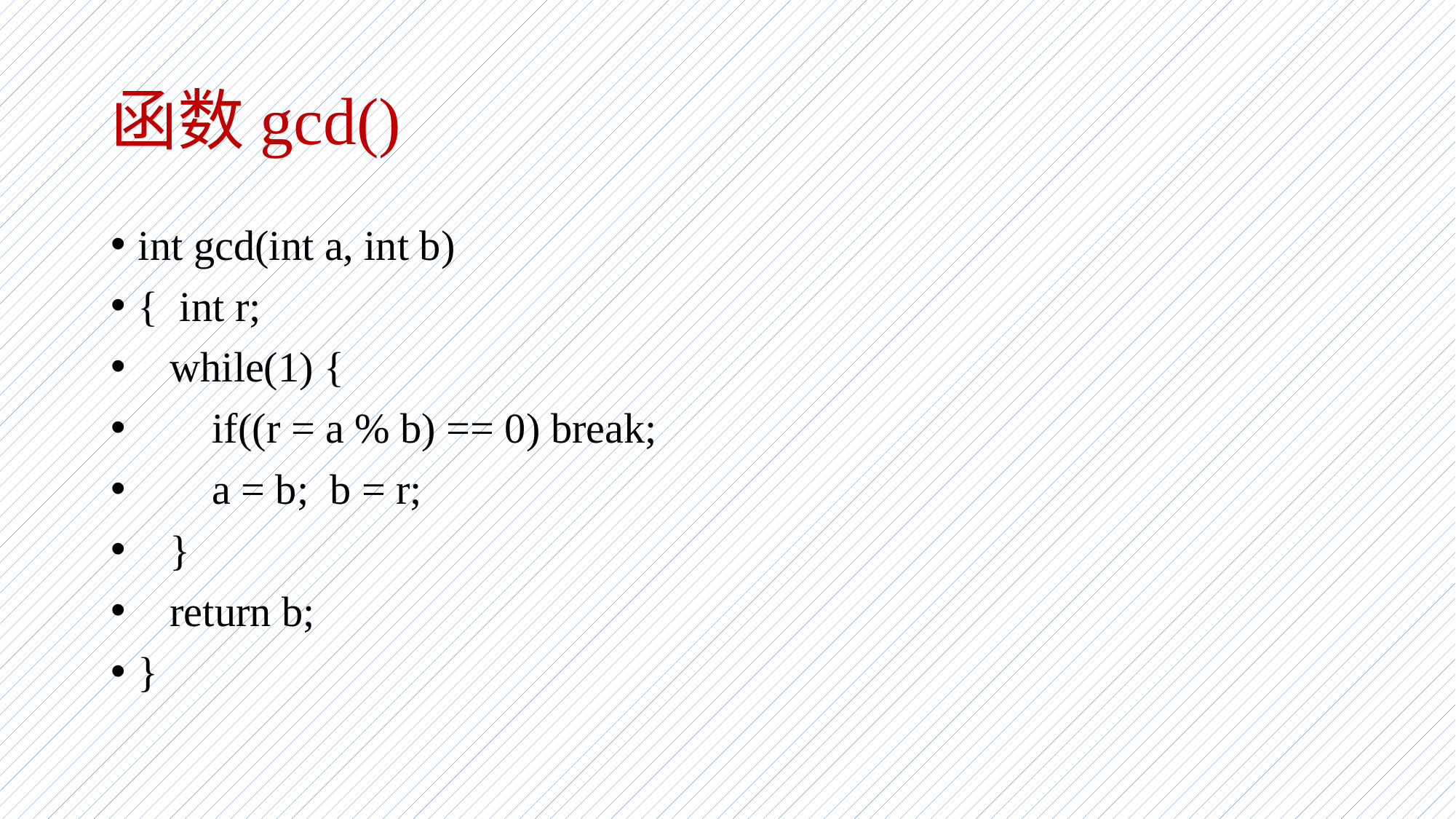

# 函数gcd()
int gcd(int a, int b)
{  int r;
   while(1) {
       if((r = a % b) == 0) break;
       a = b;  b = r;
   }
   return b;
}